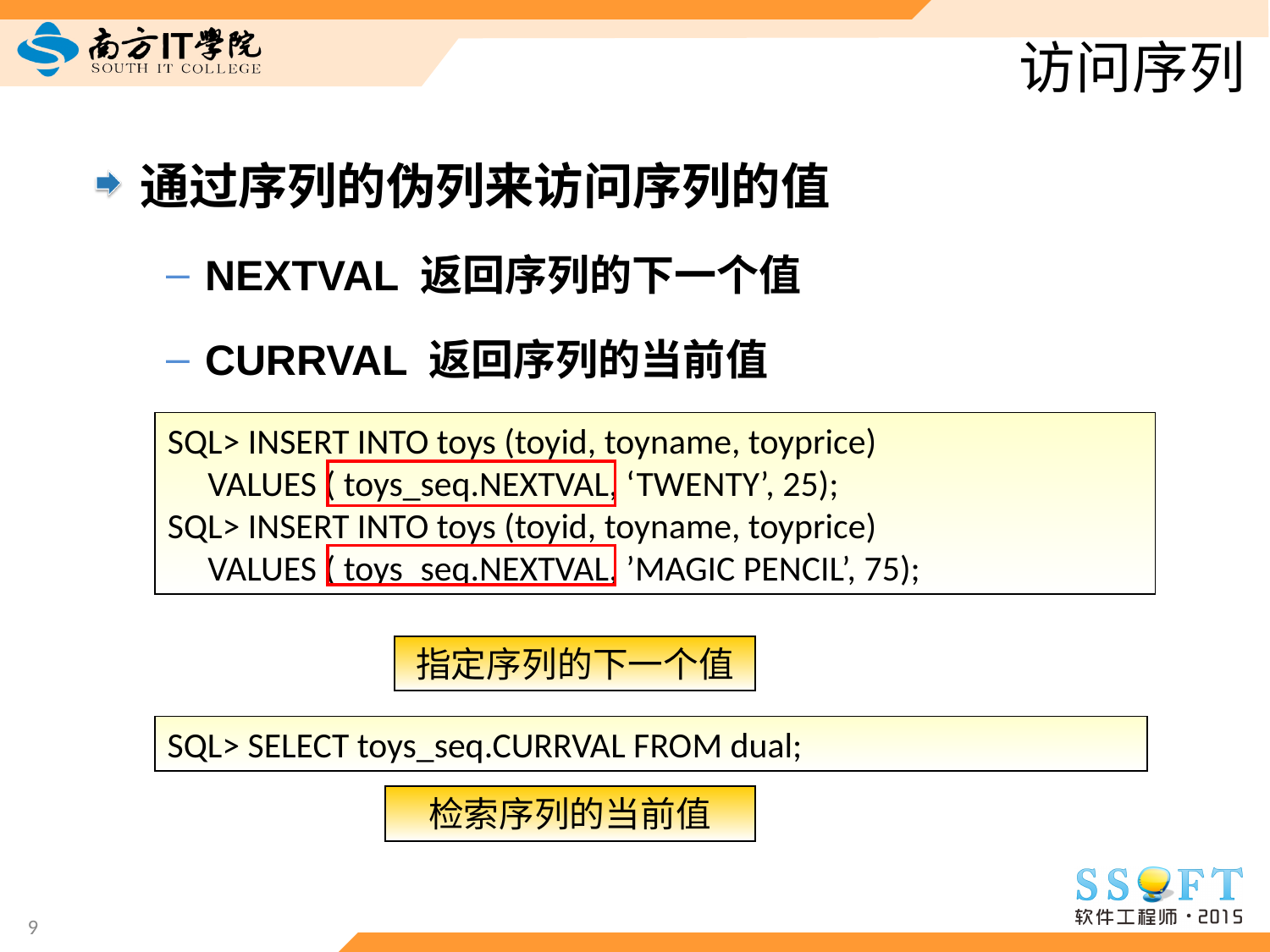

# 访问序列
通过序列的伪列来访问序列的值
NEXTVAL 返回序列的下一个值
CURRVAL 返回序列的当前值
SQL> INSERT INTO toys (toyid, toyname, toyprice)
     VALUES ( toys_seq.NEXTVAL, ‘TWENTY’, 25);
SQL> INSERT INTO toys (toyid, toyname, toyprice)
     VALUES ( toys_seq.NEXTVAL, ’MAGIC PENCIL’, 75);

指定序列的下一个值
SQL> SELECT toys_seq.CURRVAL FROM dual;
检索序列的当前值
9